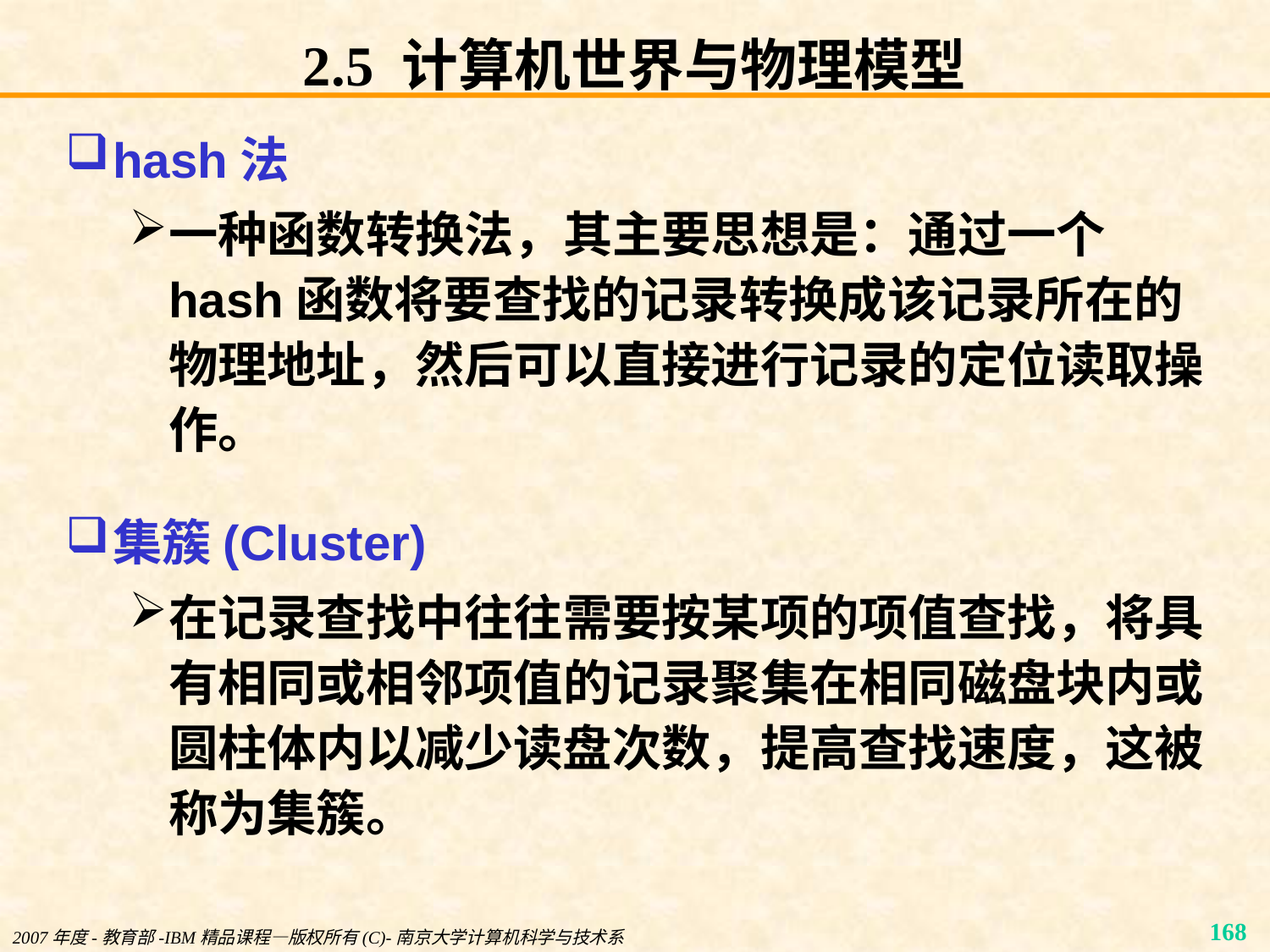

# 2.5 计算机世界与物理模型
hash法
一种函数转换法，其主要思想是：通过一个hash函数将要查找的记录转换成该记录所在的物理地址，然后可以直接进行记录的定位读取操作。

集簇(Cluster)
在记录查找中往往需要按某项的项值查找，将具有相同或相邻项值的记录聚集在相同磁盘块内或圆柱体内以减少读盘次数，提高查找速度，这被称为集簇。
168
2007年度-教育部-IBM精品课程—版权所有(C)-南京大学计算机科学与技术系